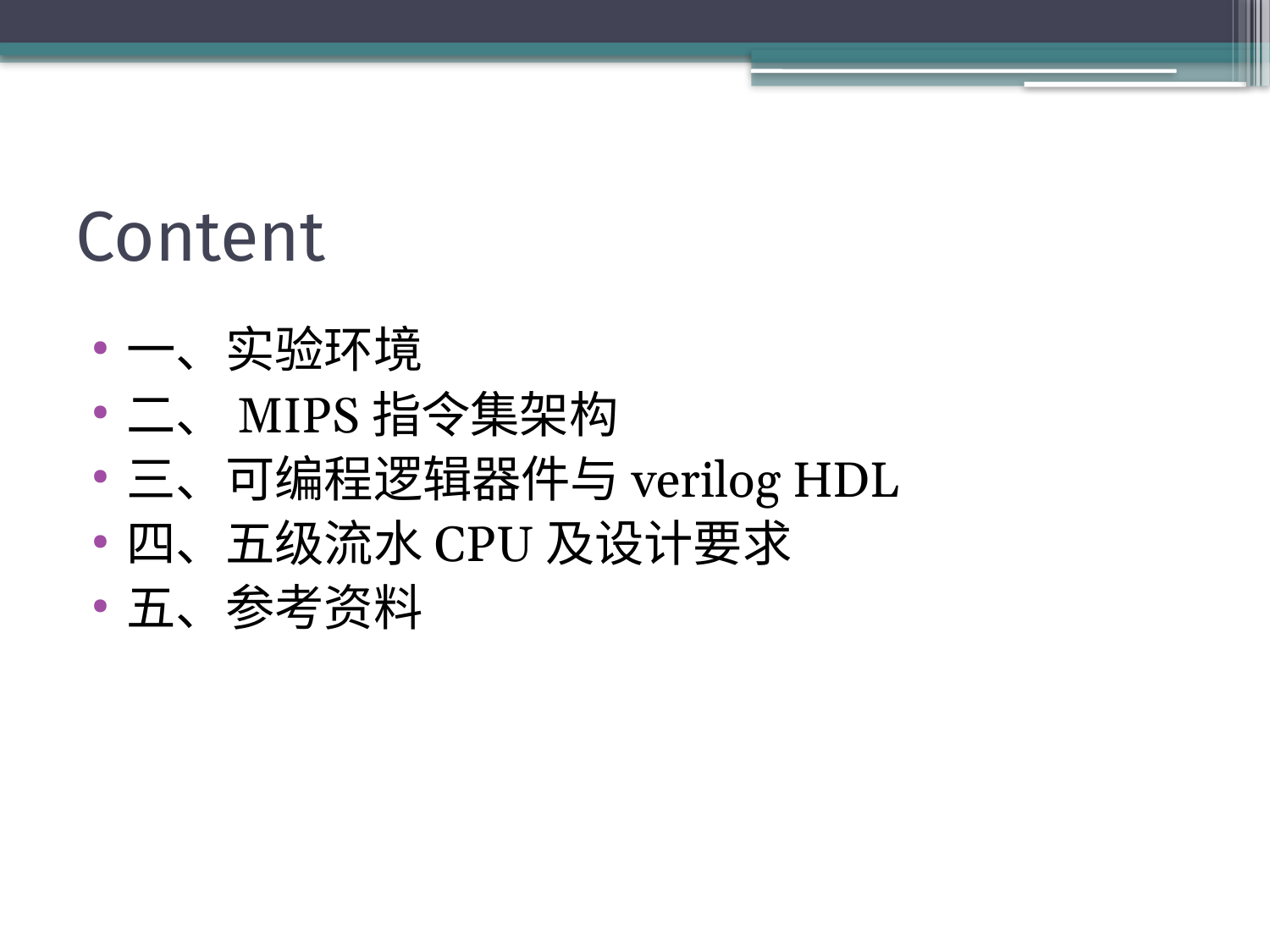

# Content
一、实验环境
二、MIPS指令集架构
三、可编程逻辑器件与verilog HDL
四、五级流水CPU及设计要求
五、参考资料